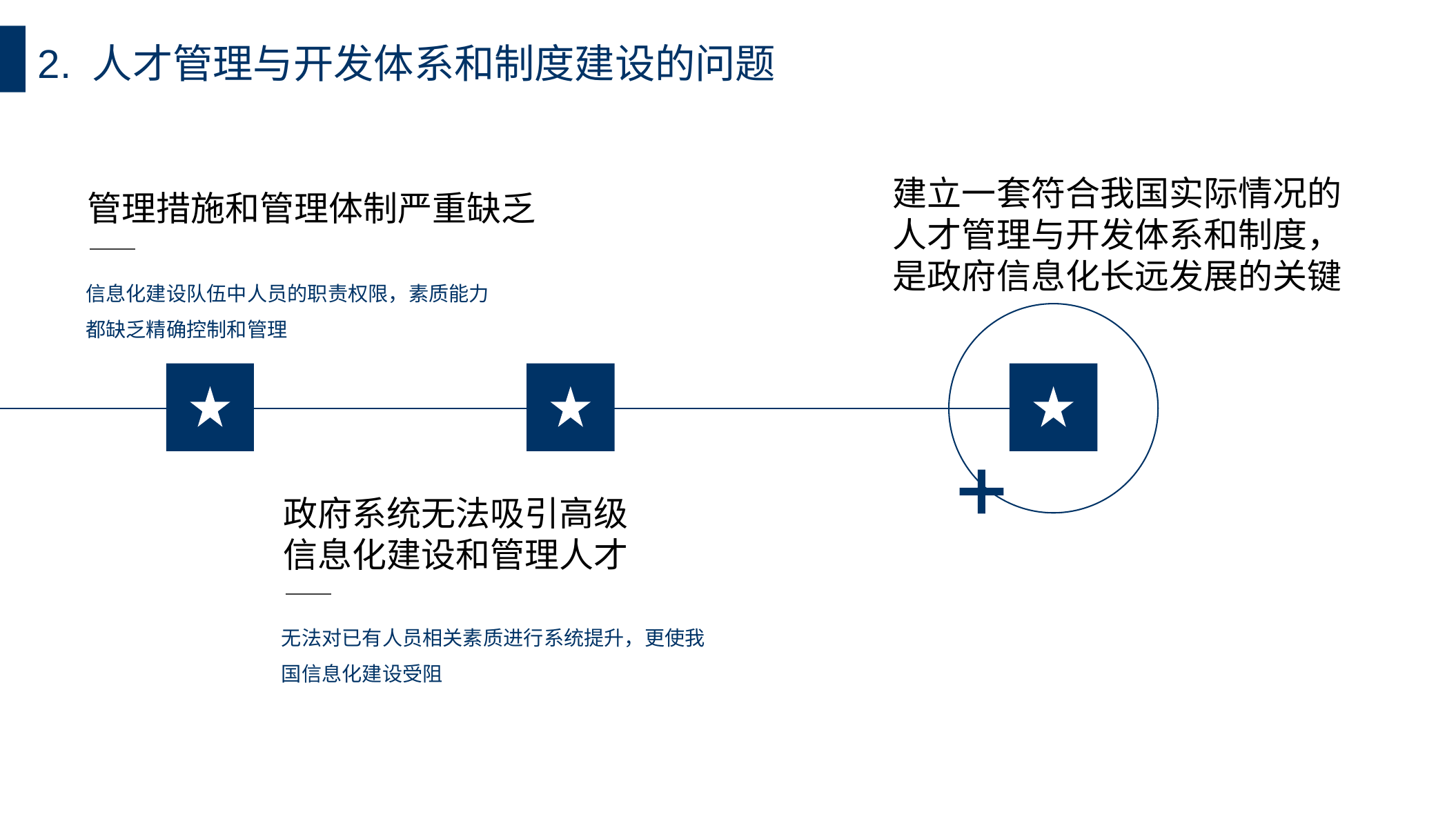

2. 人才管理与开发体系和制度建设的问题
建立一套符合我国实际情况的
人才管理与开发体系和制度，
是政府信息化长远发展的关键
管理措施和管理体制严重缺乏

信息化建设队伍中人员的职责权限，素质能力都缺乏精确控制和管理

政府系统无法吸引高级
信息化建设和管理人才

无法对已有人员相关素质进行系统提升，更使我国信息化建设受阻